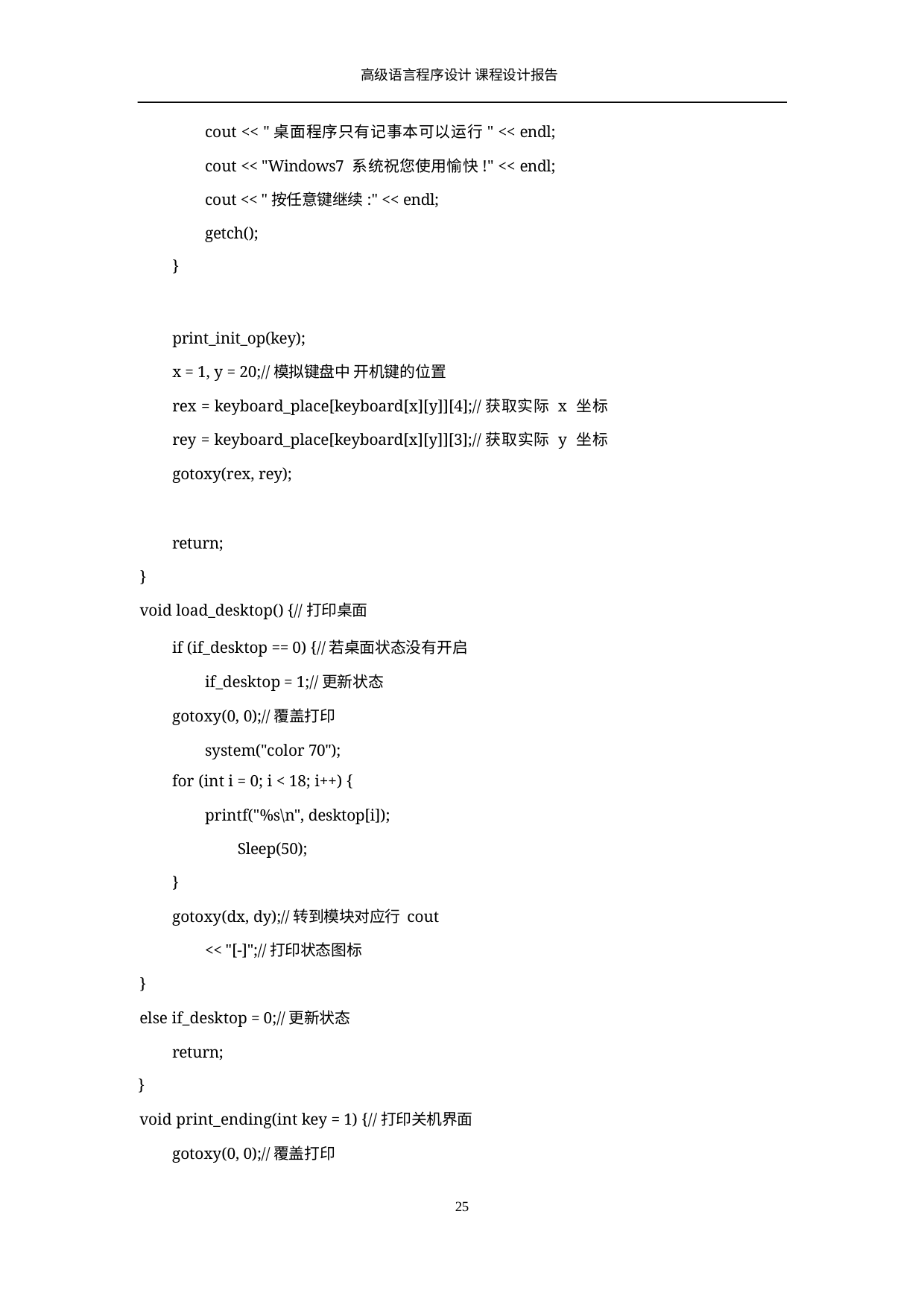

高级语言程序设计 课程设计报告

cout << "桌面程序只有记事本可以运行" << endl; cout << "Windows7 系统祝您使用愉快!" << endl; cout << "按任意键继续:" << endl;

getch();

}
print_init_op(key);

x = 1, y = 20;//模拟键盘中 开机键的位置
rex = keyboard_place[keyboard[x][y]][4];//获取实际 x 坐标 rey = keyboard_place[keyboard[x][y]][3];//获取实际 y 坐标 gotoxy(rex, rey);
return;

}

void load_desktop() {//打印桌面
if (if_desktop == 0) {//若桌面状态没有开启 if_desktop = 1;//更新状态
gotoxy(0, 0);//覆盖打印 system("color 70");
for (int i = 0; i < 18; i++) {
printf("%s\n", desktop[i]); Sleep(50);

}
gotoxy(dx, dy);//转到模块对应行 cout << "[-]";//打印状态图标

}
else if_desktop = 0;//更新状态 return;

}
void print_ending(int key = 1) {//打印关机界面 gotoxy(0, 0);//覆盖打印
25